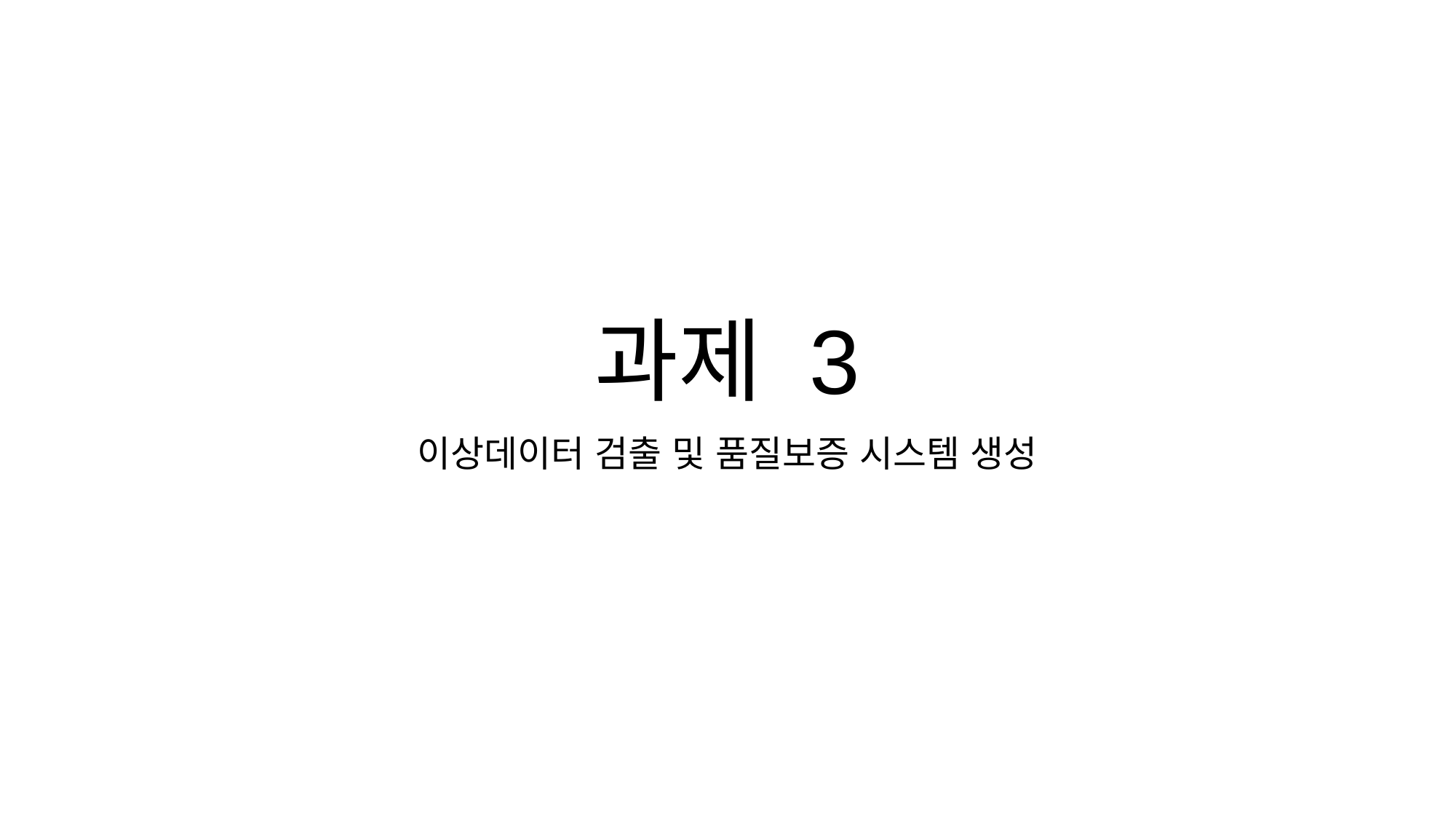

# 과제 3
이상데이터 검출 및 품질보증 시스템 생성